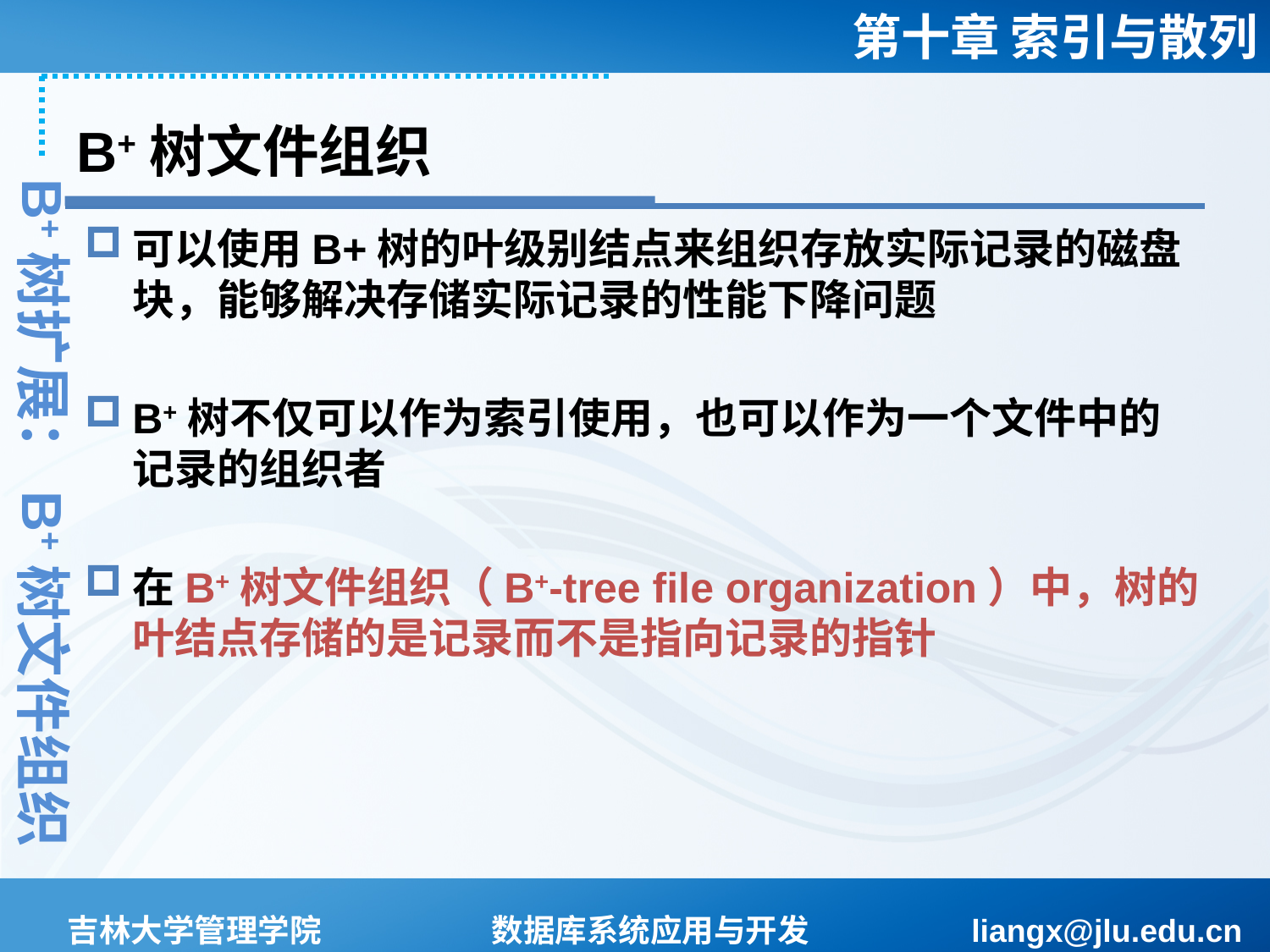

# B+树文件组织
B+树扩展：B+树文件组织
可以使用B+树的叶级别结点来组织存放实际记录的磁盘块，能够解决存储实际记录的性能下降问题

B+树不仅可以作为索引使用，也可以作为一个文件中的记录的组织者

在B+树文件组织（B+-tree file organization）中，树的叶结点存储的是记录而不是指向记录的指针